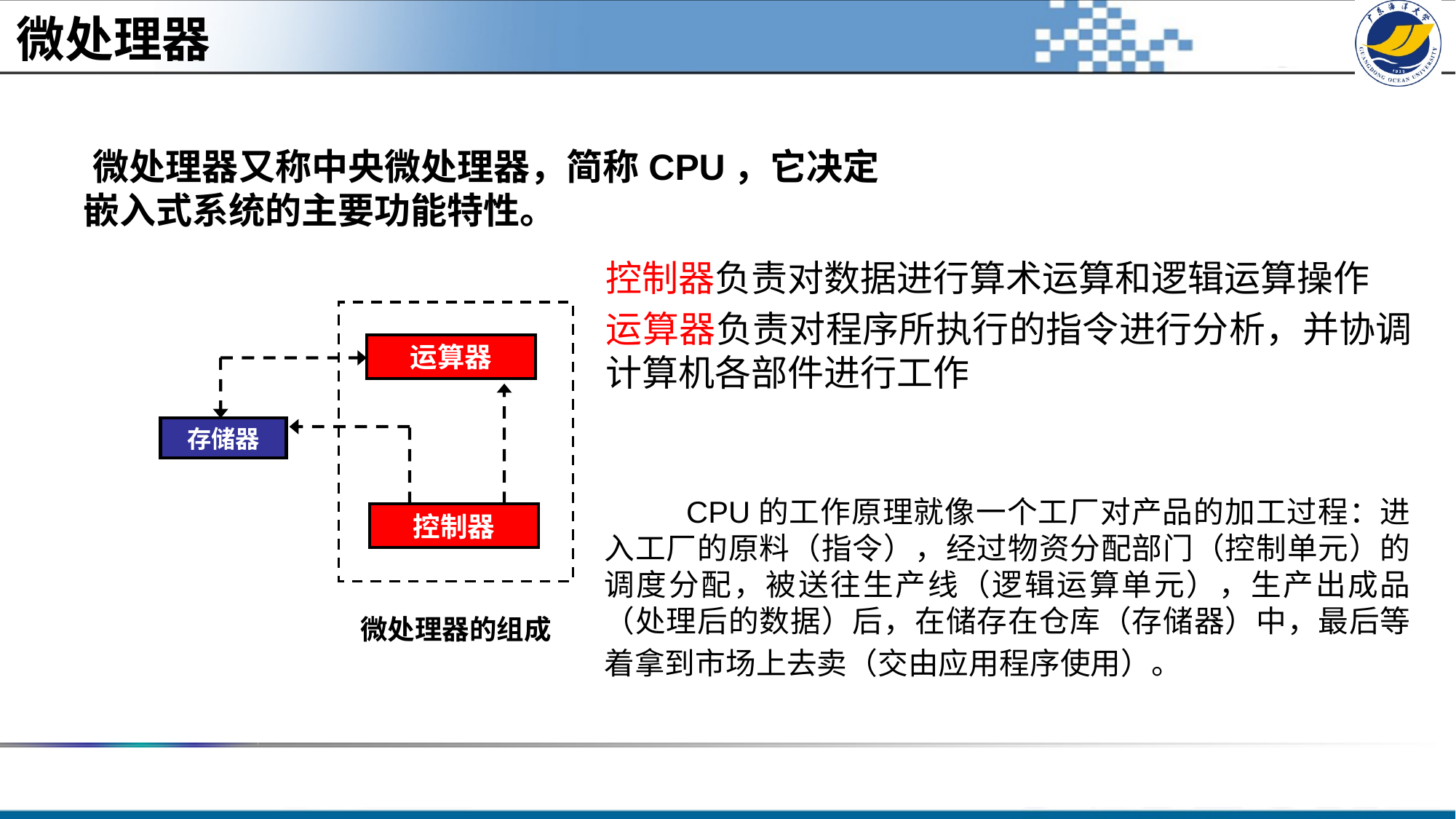

微处理器
     微处理器又称中央微处理器，简称CPU，它决定嵌入式系统的主要功能特性。
控制器负责对数据进行算术运算和逻辑运算操作
运算器负责对程序所执行的指令进行分析，并协调计算机各部件进行工作

运算器

存储器

         CPU的工作原理就像一个工厂对产品的加工过程：进入工厂的原料（指令），经过物资分配部门（控制单元）的调度分配，被送往生产线（逻辑运算单元），生产出成品（处理后的数据）后，在储存在仓库（存储器）中，最后等着拿到市场上去卖（交由应用程序使用）。

控制器
微处理器的组成